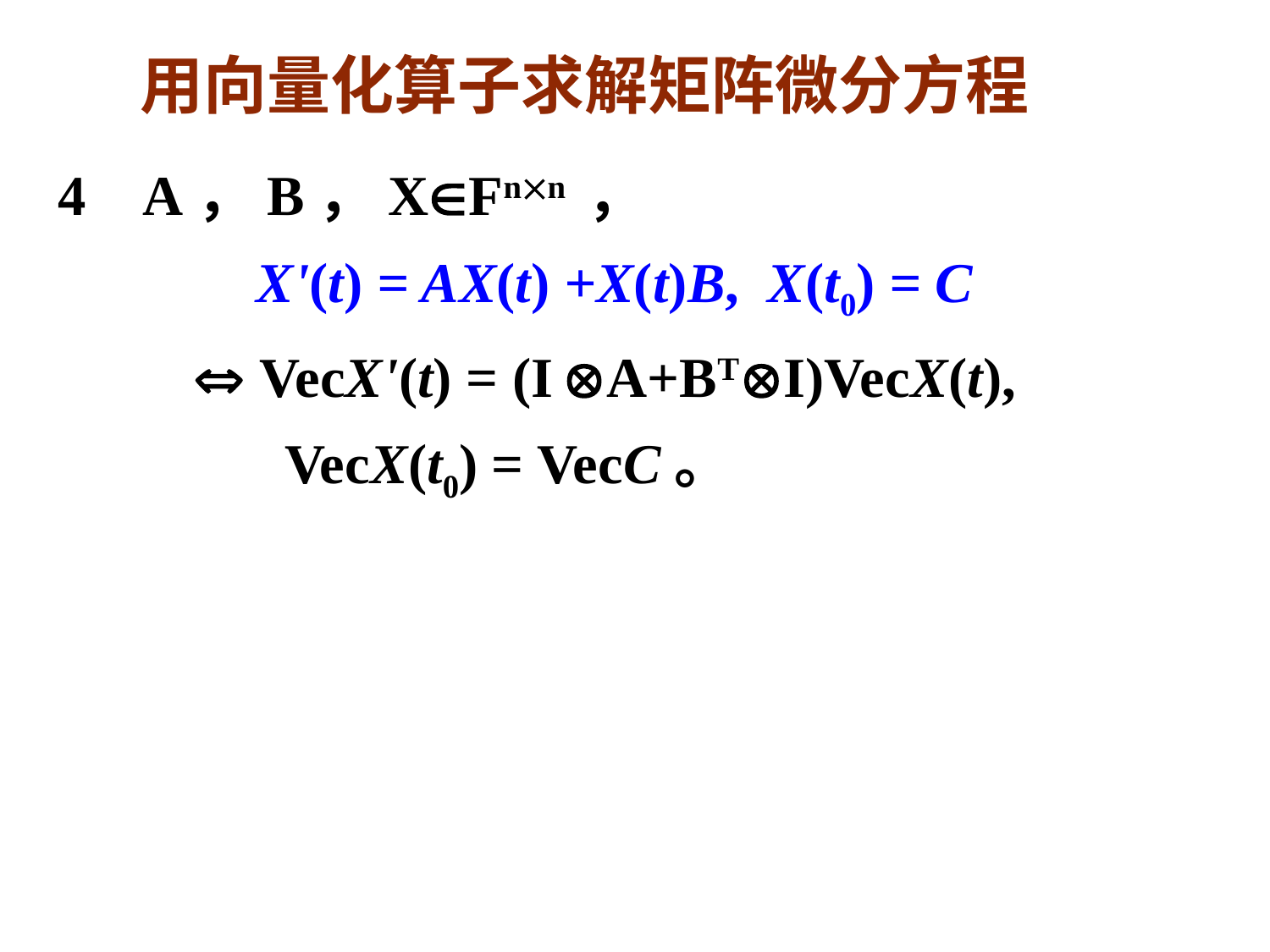

用向量化算子求解矩阵微分方程
A，B，X∈Fn×n ，
              X'(t) = AX(t) +X(t)B,  X(t0) = C
           ⇔ VecX'(t) = (I ⊗A+BT⊗I)VecX(t),
                VecX(t0) = VecC。